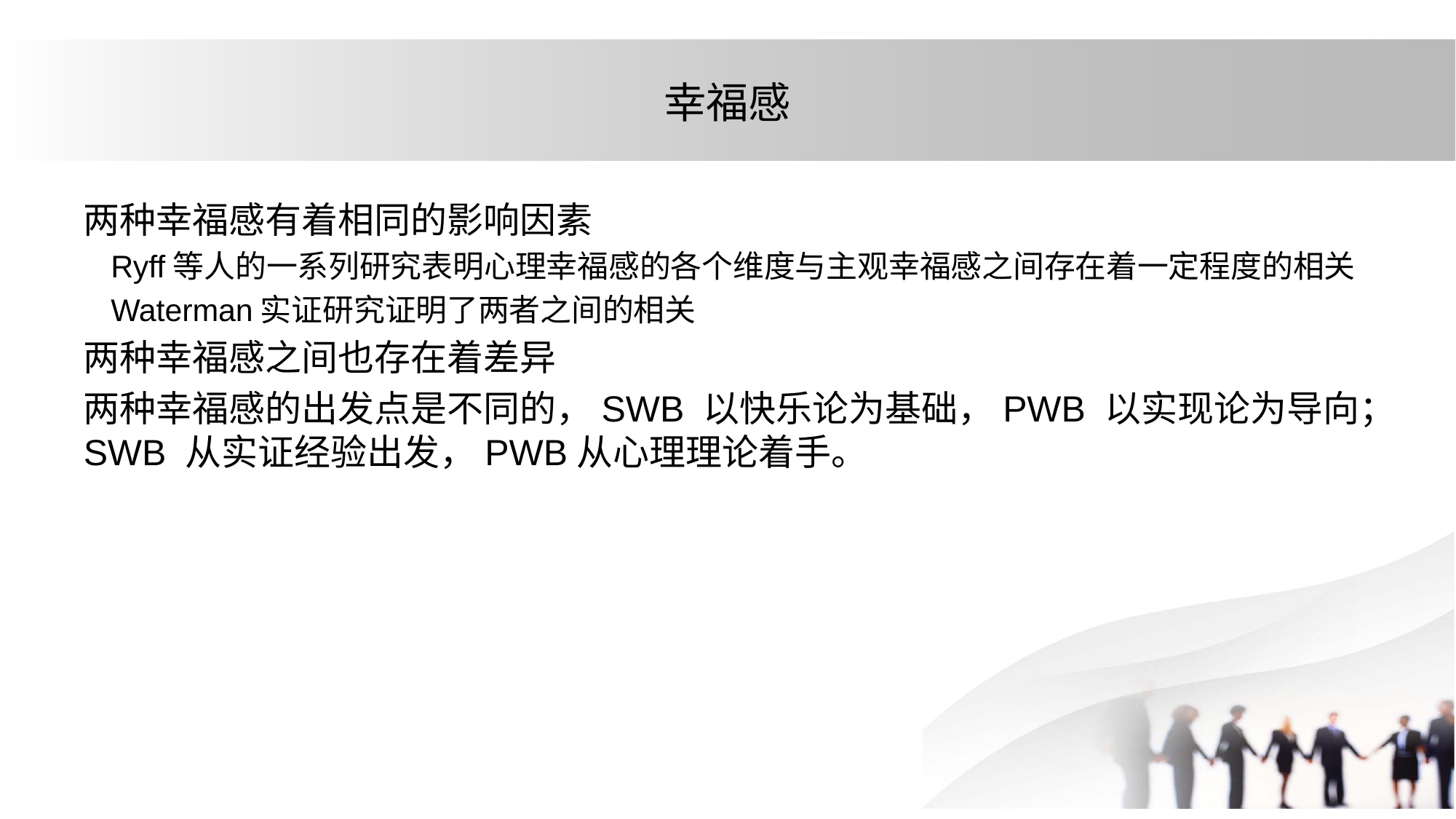

# 幸福感
两种幸福感有着相同的影响因素
Ryff等人的一系列研究表明心理幸福感的各个维度与主观幸福感之间存在着一定程度的相关
Waterman实证研究证明了两者之间的相关
两种幸福感之间也存在着差异
两种幸福感的出发点是不同的，SWB 以快乐论为基础，PWB 以实现论为导向；SWB 从实证经验出发，PWB从心理理论着手。